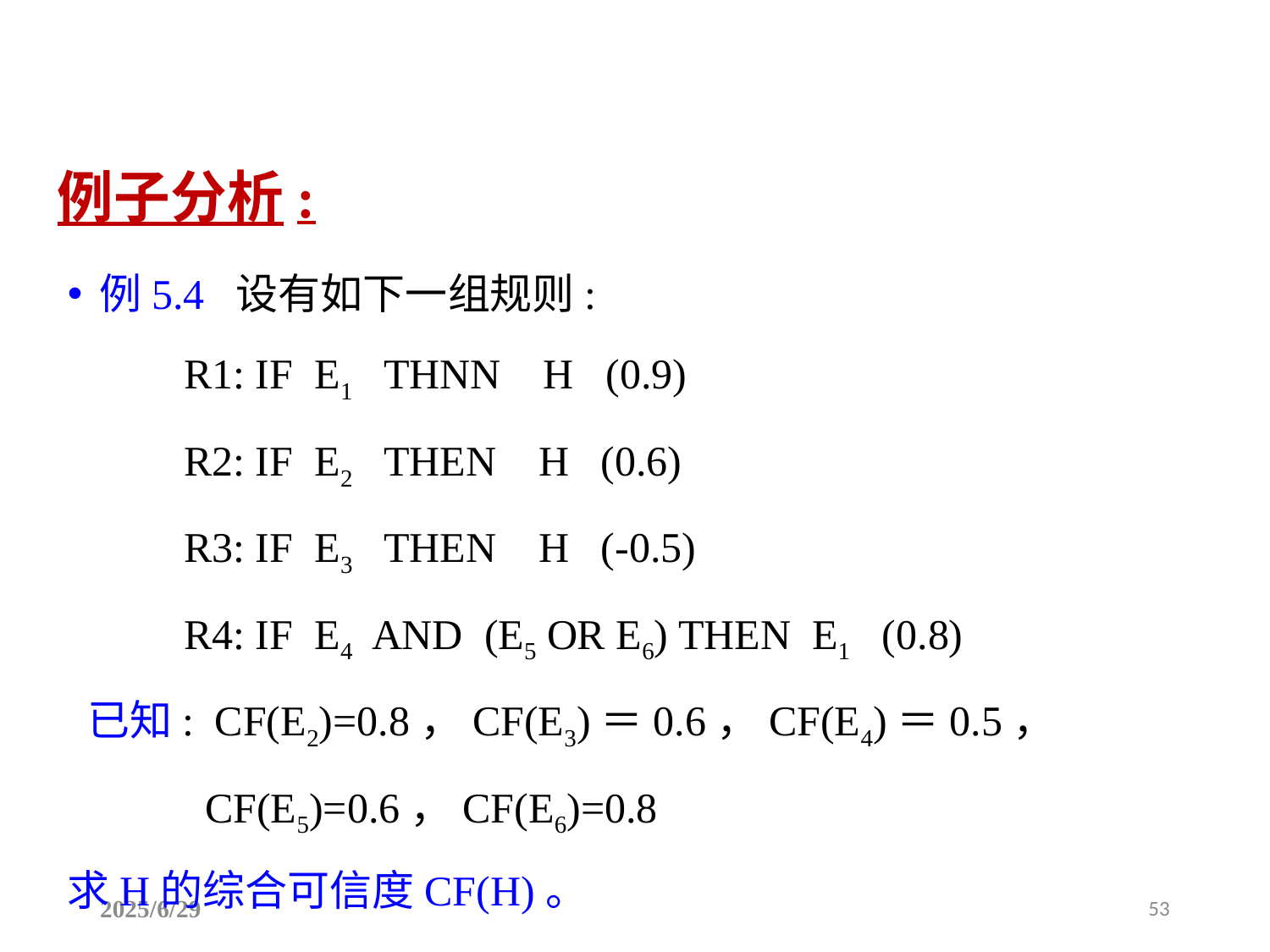

例子分析:
例5.4  设有如下一组规则:
           R1: IF  E1   THNN    H   (0.9)
           R2: IF  E2   THEN    H   (0.6)
           R3: IF  E3   THEN    H   (-0.5)
           R4: IF  E4  AND  (E5 OR E6) THEN  E1   (0.8)
 已知:  CF(E2)=0.8，CF(E3)＝0.6，CF(E4)＝0.5，
             CF(E5)=0.6，CF(E6)=0.8
求H的综合可信度CF(H)。
2025/6/29
53